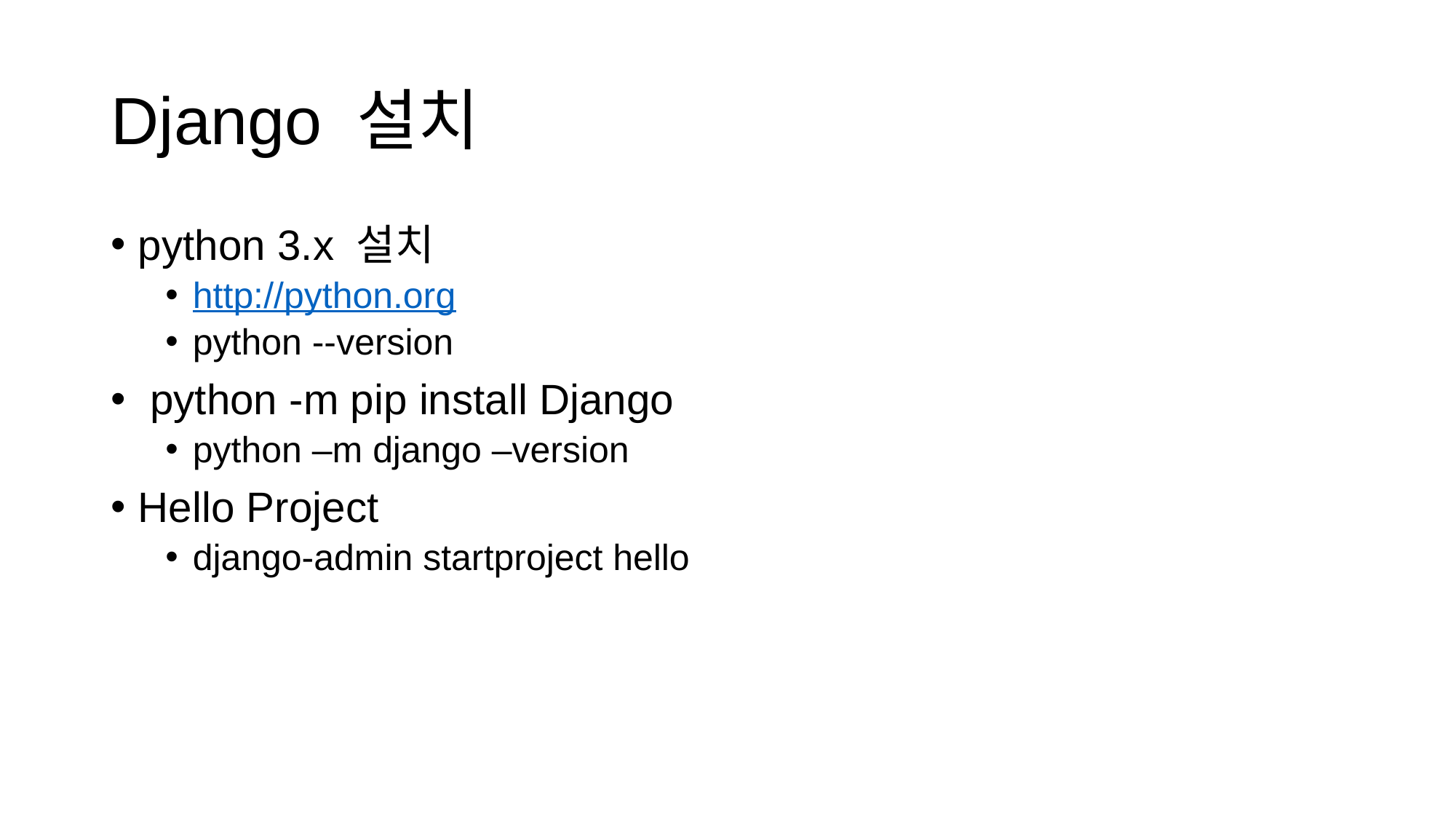

# Django 설치
python 3.x 설치
http://python.org
python --version
 python -m pip install Django
python –m django –version
Hello Project
django-admin startproject hello